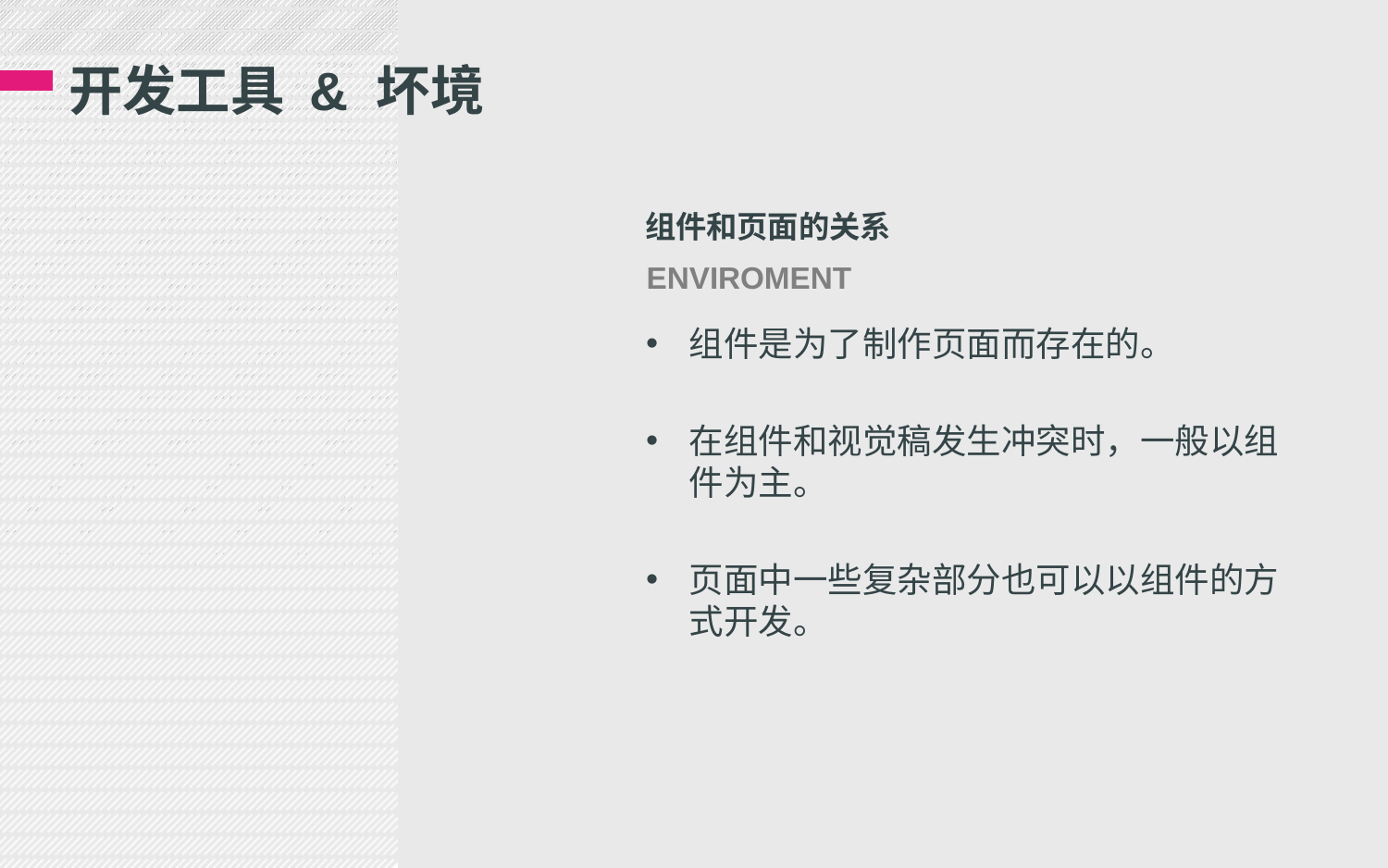

# 开发工具 & 坏境
组件和页面的关系
ENVIROMENT
组件是为了制作页面而存在的。

在组件和视觉稿发生冲突时，一般以组件为主。

页面中一些复杂部分也可以以组件的方式开发。